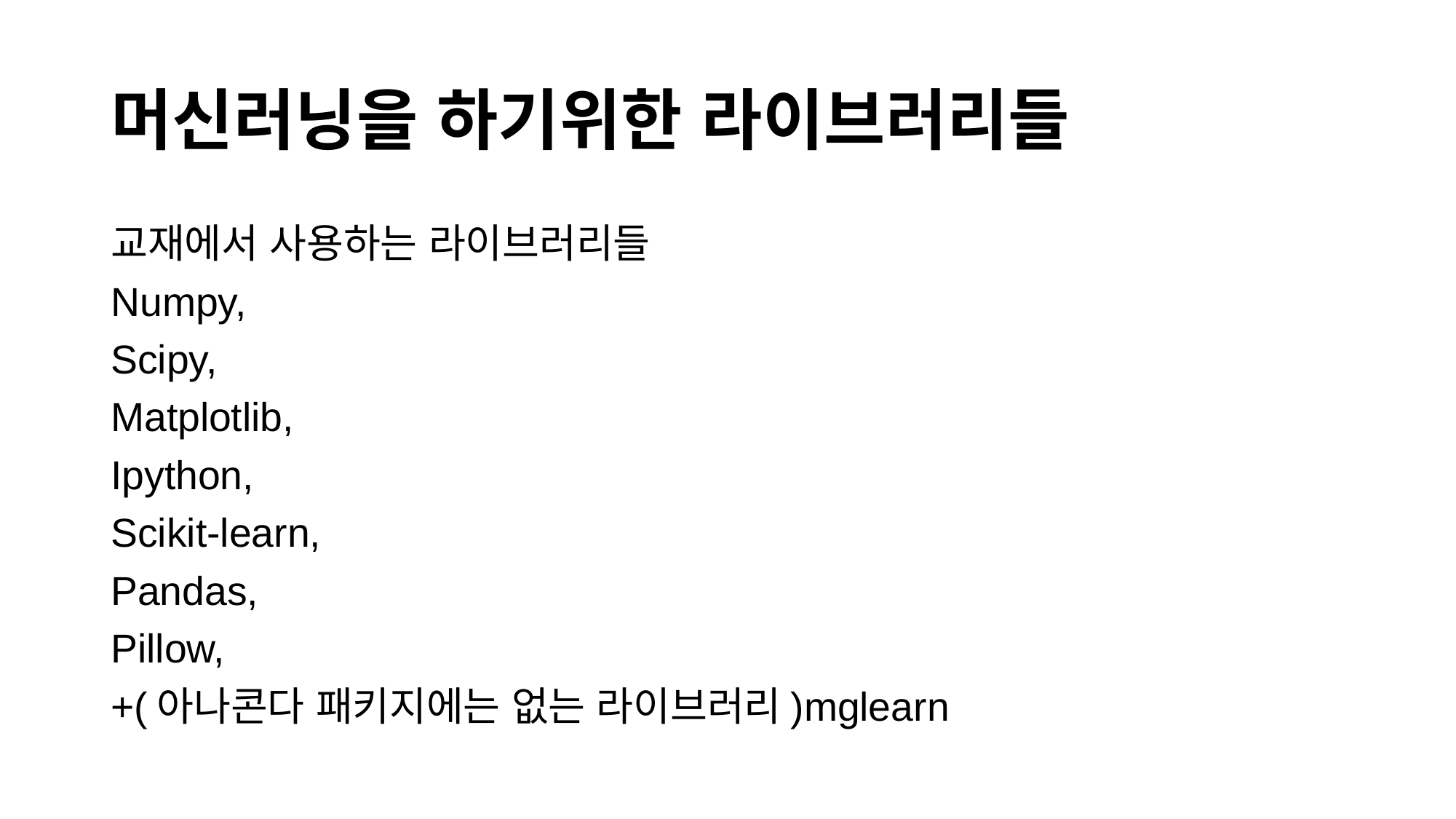

# 머신러닝을 하기위한 라이브러리들
교재에서 사용하는 라이브러리들
Numpy,
Scipy,
Matplotlib,
Ipython,
Scikit-learn,
Pandas,
Pillow,
+(아나콘다 패키지에는 없는 라이브러리)mglearn